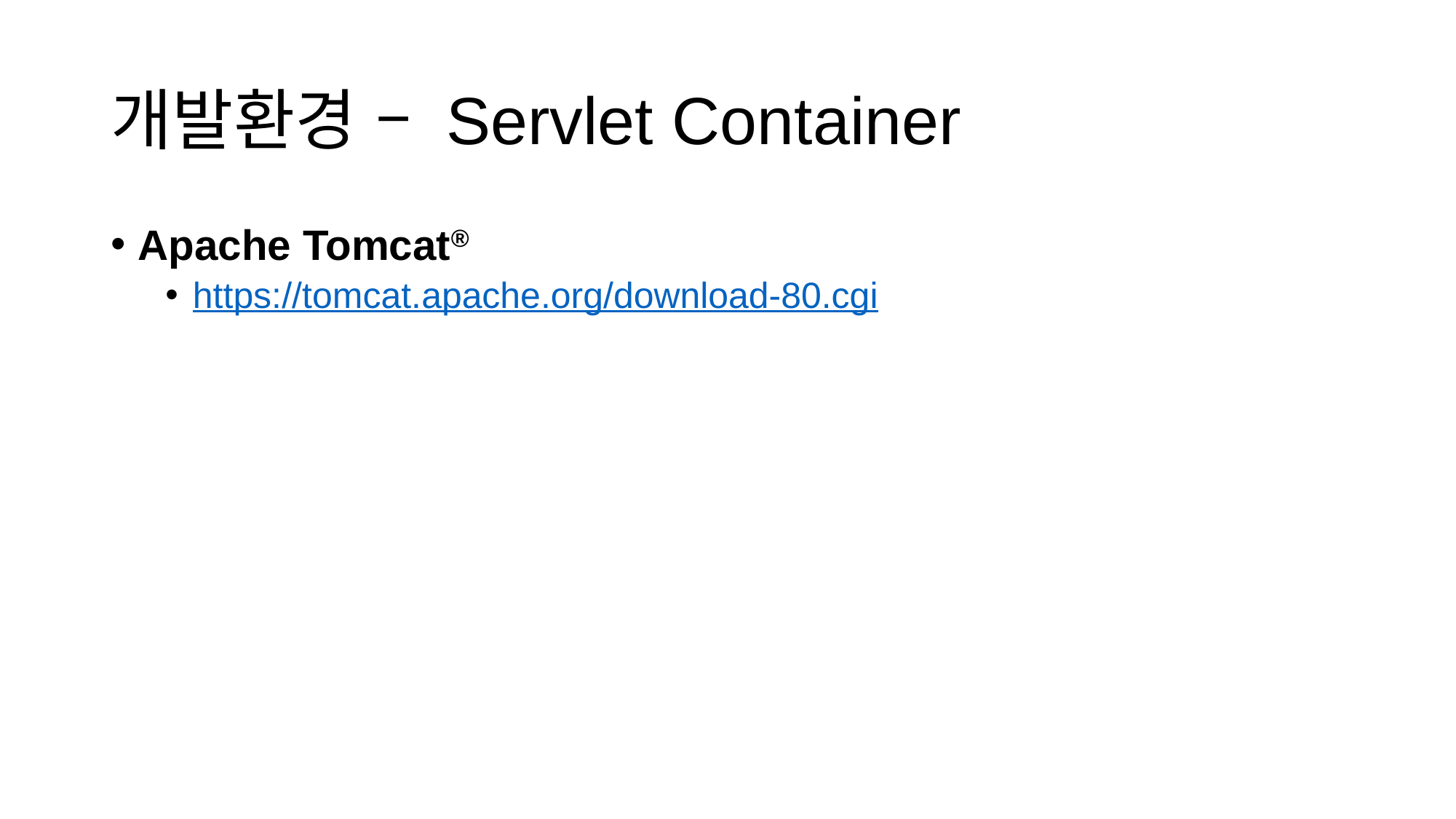

# 개발환경 – Servlet Container
Apache Tomcat®
https://tomcat.apache.org/download-80.cgi